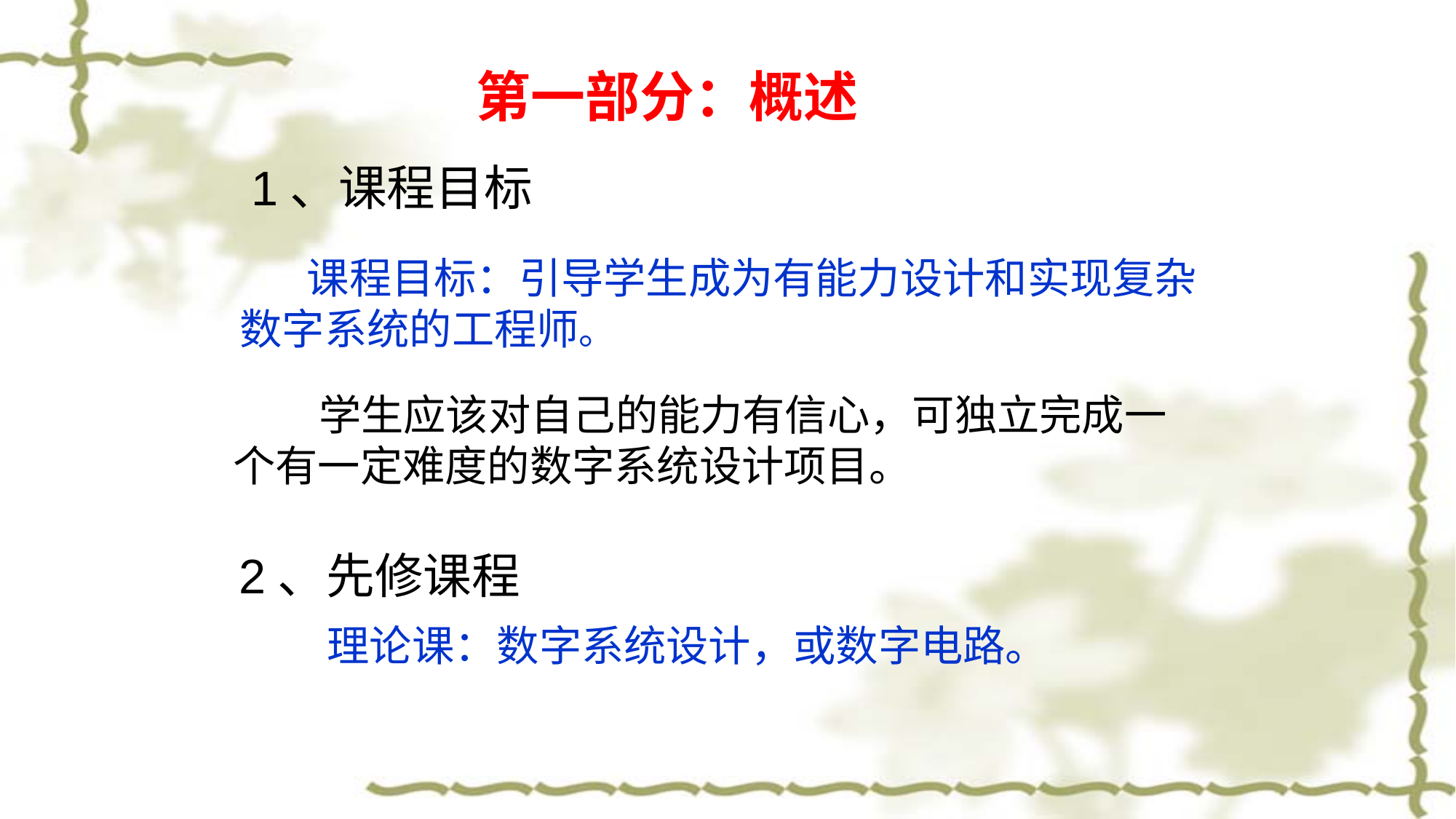

第一部分：概述
1、课程目标
      课程目标：引导学生成为有能力设计和实现复杂数字系统的工程师。
        学生应该对自己的能力有信心，可独立完成一个有一定难度的数字系统设计项目。
2、先修课程
       理论课：数字系统设计，或数字电路。